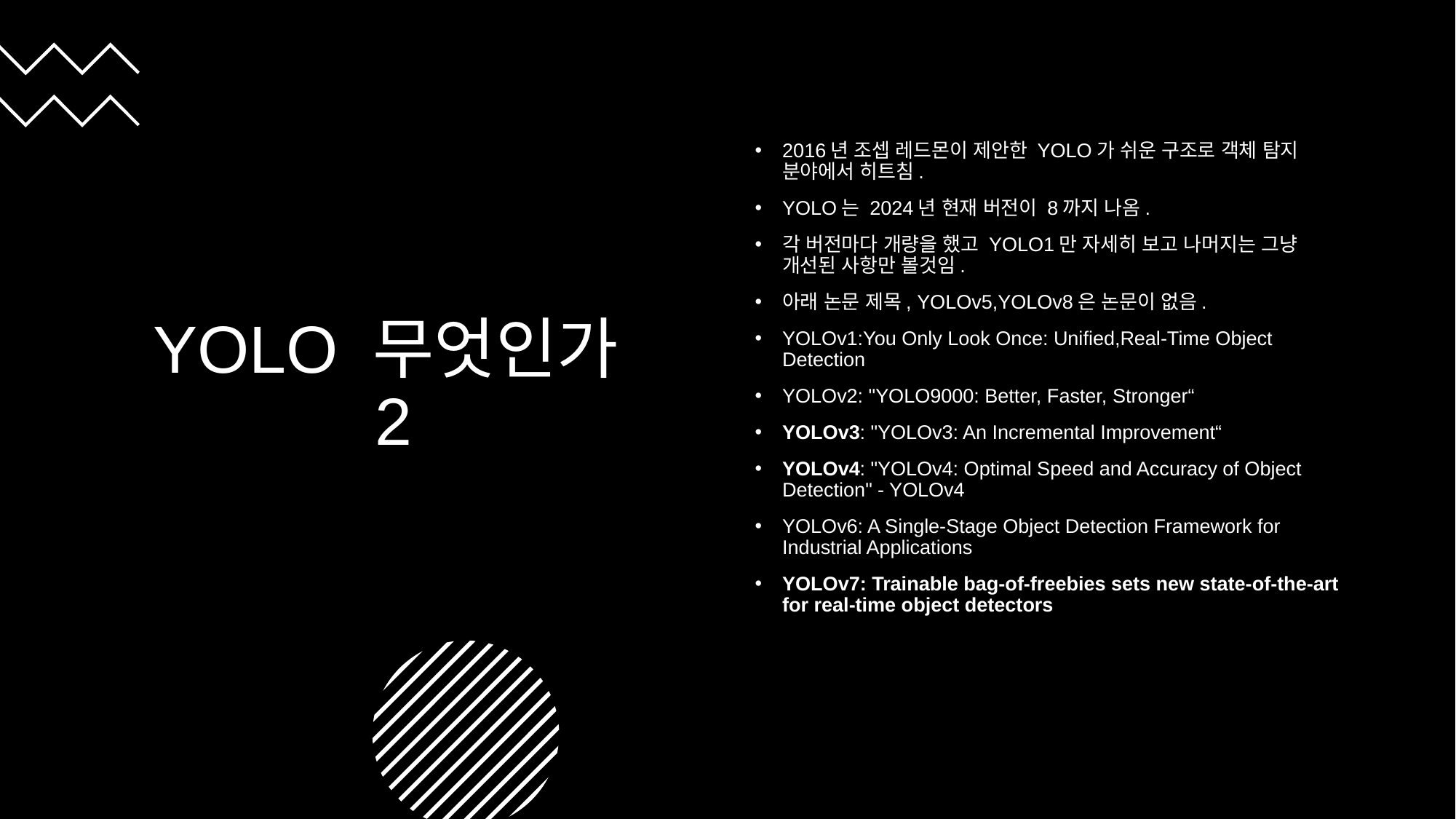

# YOLO 무엇인가2
2016년 조셉 레드몬이 제안한 YOLO가 쉬운 구조로 객체 탐지 분야에서 히트침.
YOLO는 2024년 현재 버전이 8까지 나옴.
각 버전마다 개량을 했고 YOLO1만 자세히 보고 나머지는 그냥 개선된 사항만 볼것임.
아래 논문 제목, YOLOv5,YOLOv8은 논문이 없음.
YOLOv1:You Only Look Once: Unified,Real-Time Object Detection
YOLOv2: "YOLO9000: Better, Faster, Stronger“
YOLOv3: "YOLOv3: An Incremental Improvement“
YOLOv4: "YOLOv4: Optimal Speed and Accuracy of Object Detection" - YOLOv4
YOLOv6: A Single-Stage Object Detection Framework for Industrial Applications
YOLOv7: Trainable bag-of-freebies sets new state-of-the-art for real-time object detectors